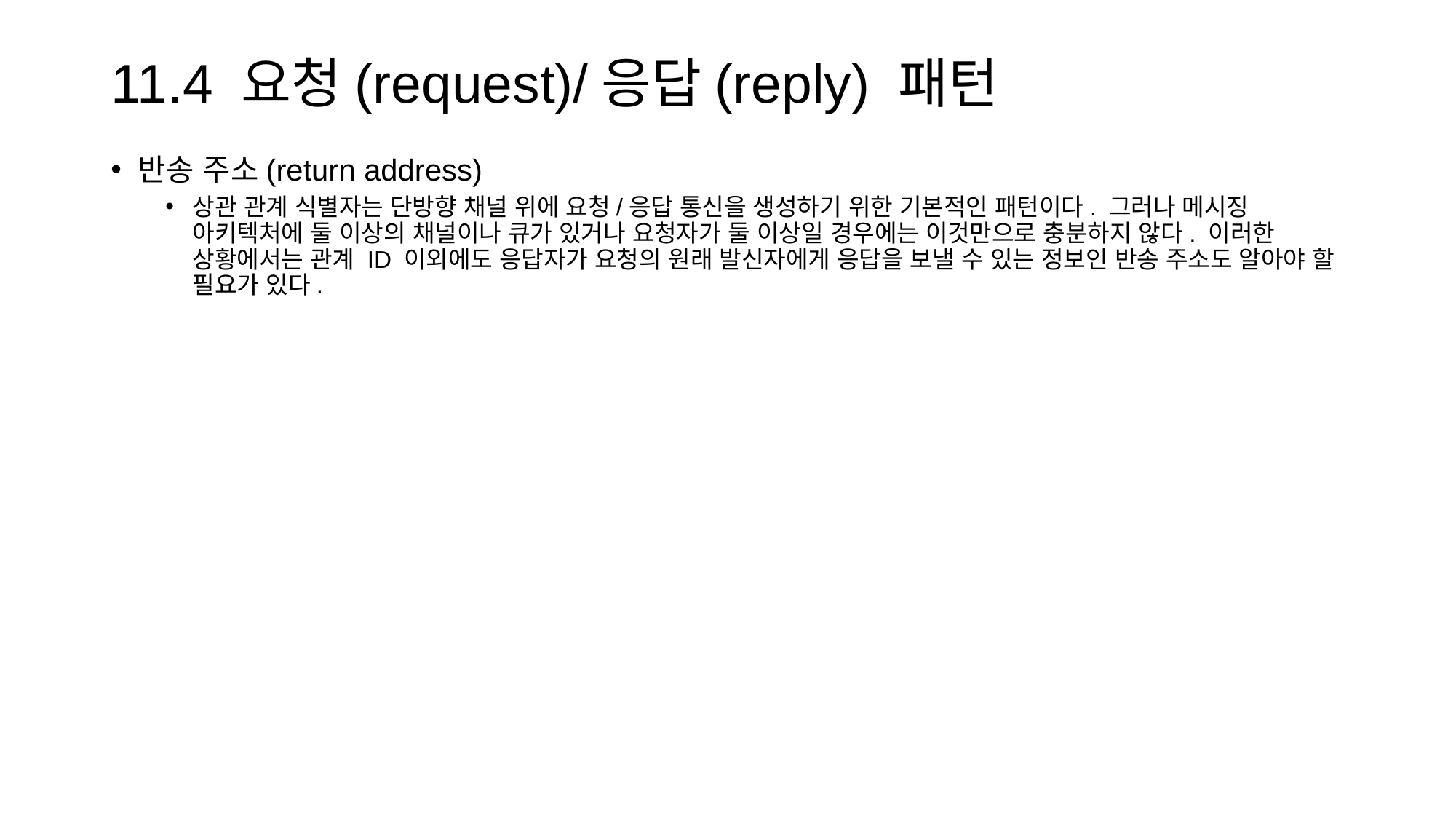

# 11.4 요청(request)/응답(reply) 패턴
반송 주소(return address)
상관 관계 식별자는 단방향 채널 위에 요청/응답 통신을 생성하기 위한 기본적인 패턴이다. 그러나 메시징 아키텍처에 둘 이상의 채널이나 큐가 있거나 요청자가 둘 이상일 경우에는 이것만으로 충분하지 않다. 이러한 상황에서는 관계 ID 이외에도 응답자가 요청의 원래 발신자에게 응답을 보낼 수 있는 정보인 반송 주소도 알아야 할 필요가 있다.